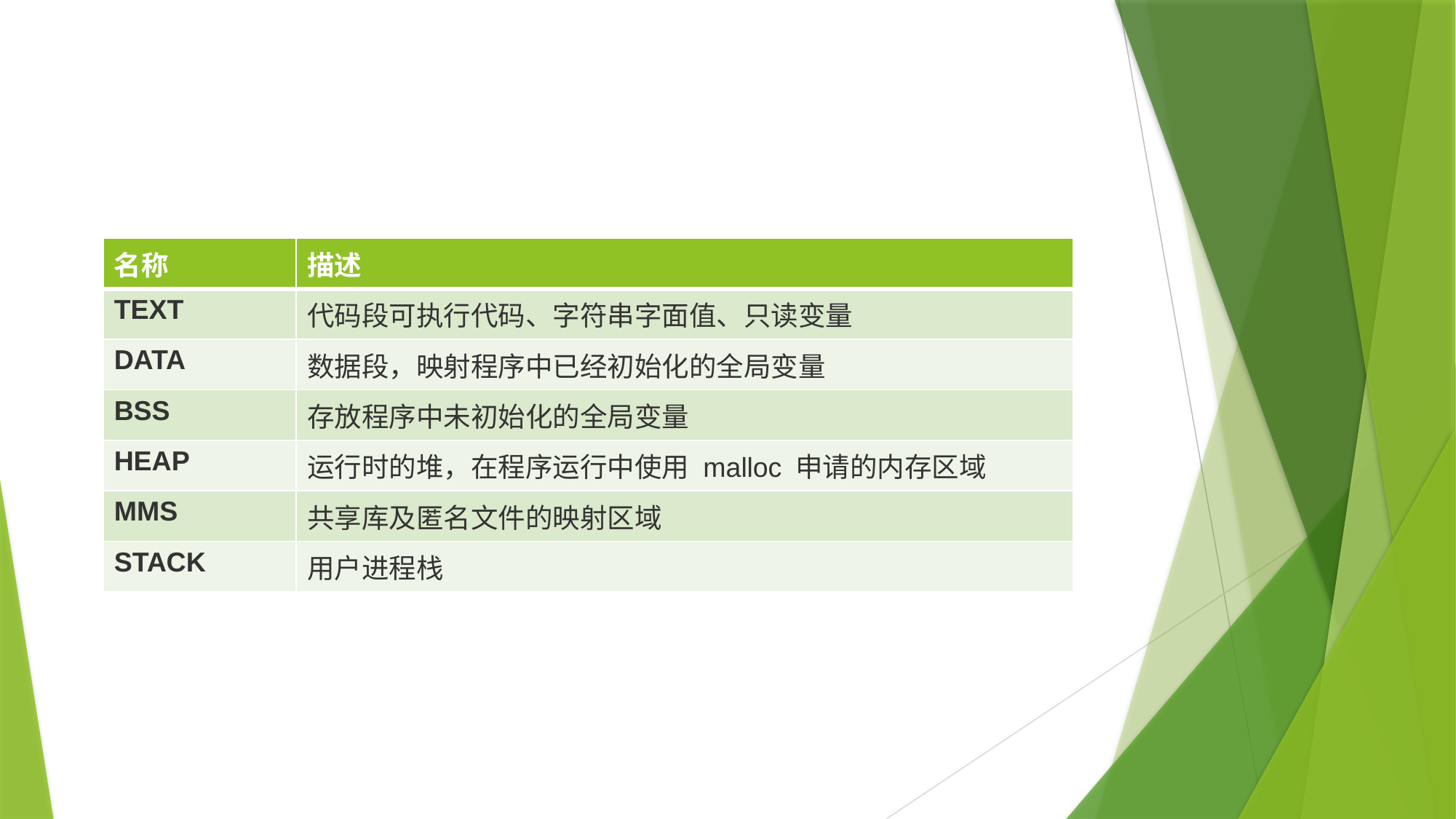

| 名称 | 描述 |
| --- | --- |
| TEXT | 代码段可执行代码、字符串字面值、只读变量 |
| DATA | 数据段，映射程序中已经初始化的全局变量 |
| BSS | 存放程序中未初始化的全局变量 |
| HEAP | 运行时的堆，在程序运行中使用 malloc 申请的内存区域 |
| MMS | 共享库及匿名文件的映射区域 |
| STACK | 用户进程栈 |